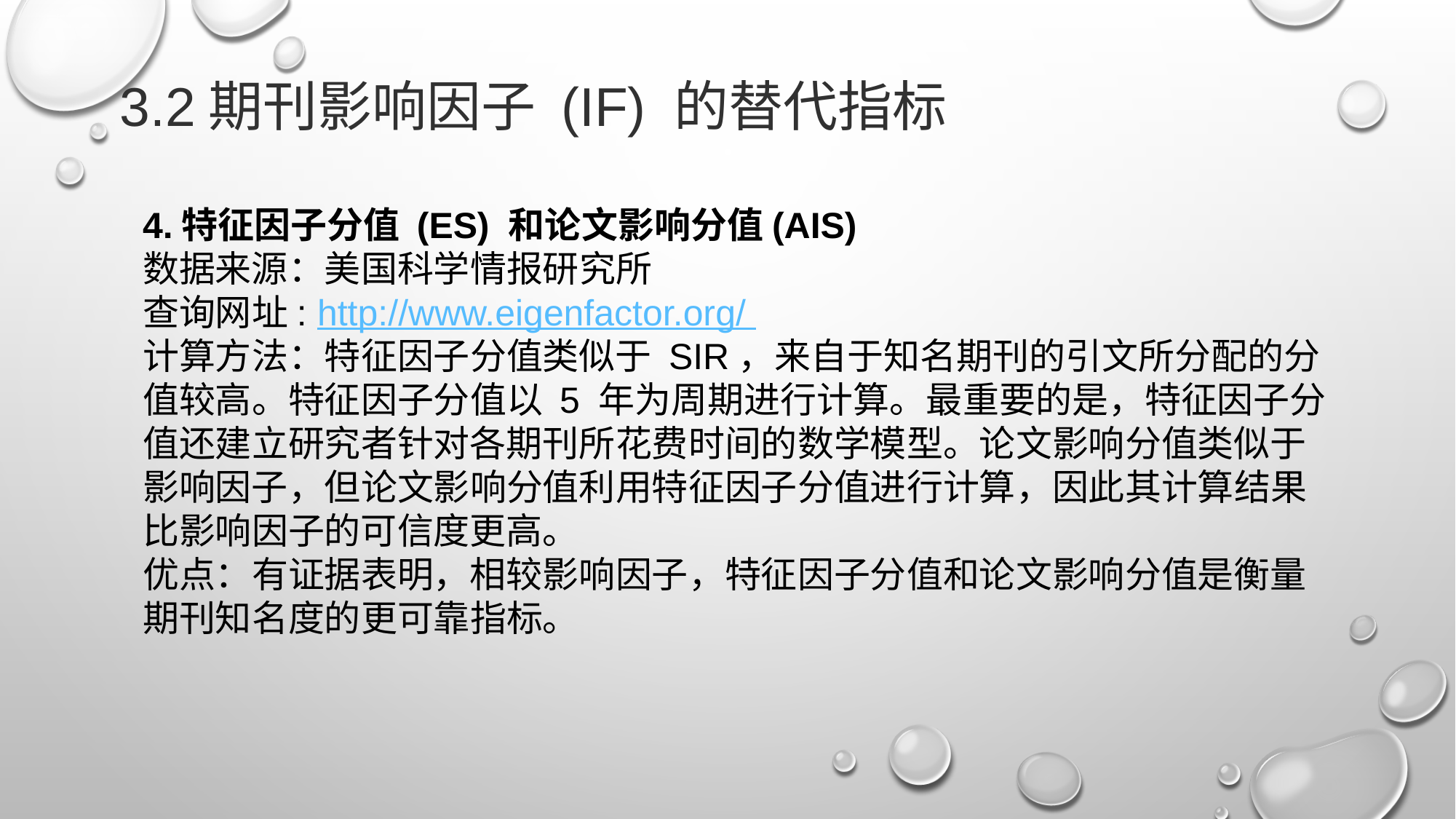

3.2期刊影响因子 (IF) 的替代指标

4.特征因子分值 (ES) 和论文影响分值(AIS)
数据来源：美国科学情报研究所
查询网址: http://www.eigenfactor.org/
计算方法：特征因子分值类似于 SIR，来自于知名期刊的引文所分配的分值较高。特征因子分值以 5 年为周期进行计算。最重要的是，特征因子分值还建立研究者针对各期刊所花费时间的数学模型。论文影响分值类似于影响因子，但论文影响分值利用特征因子分值进行计算，因此其计算结果比影响因子的可信度更高。
优点：有证据表明，相较影响因子，特征因子分值和论文影响分值是衡量期刊知名度的更可靠指标。